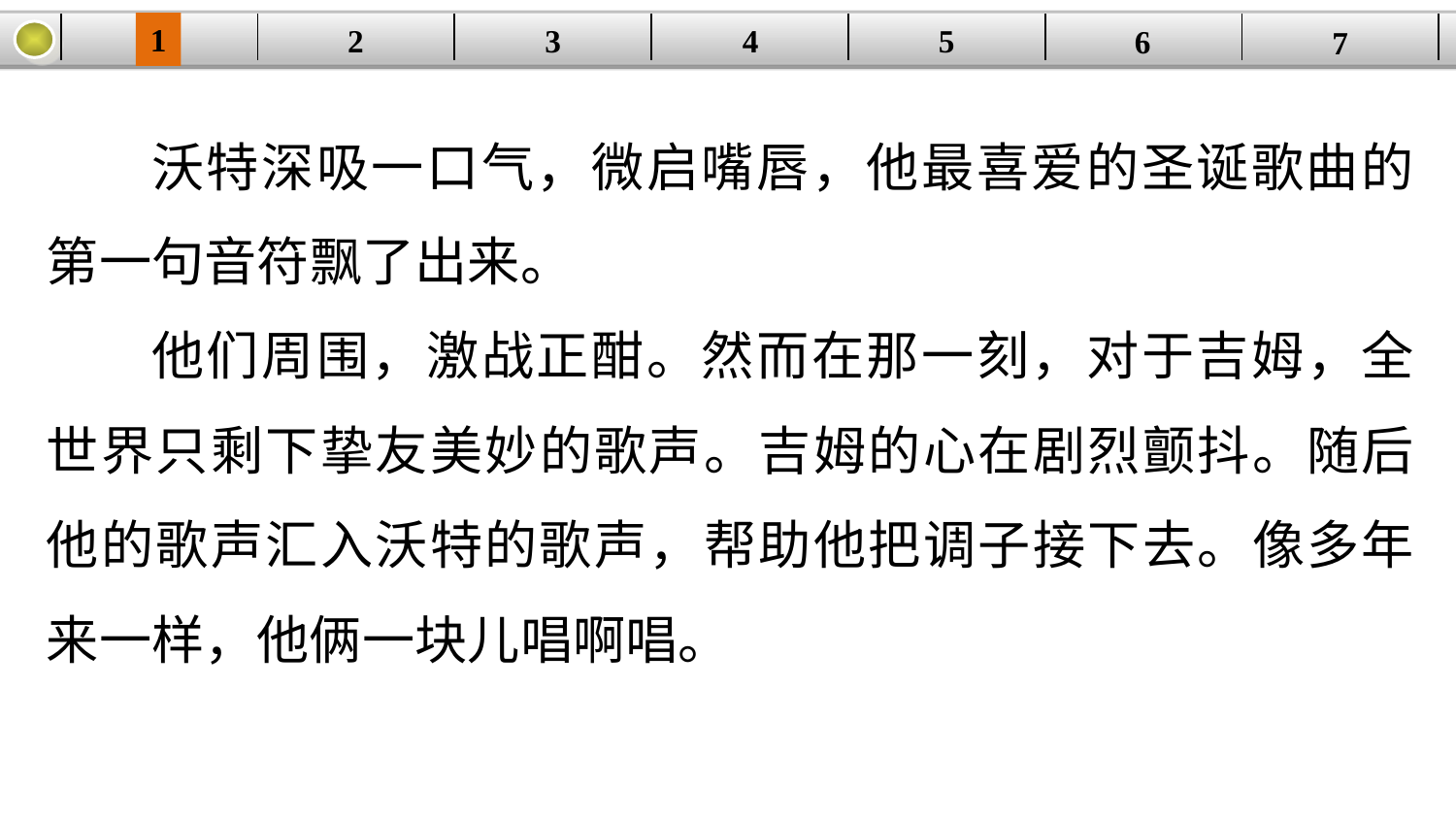

1
5
3
2
|  |  |  |  |  |  |  |
| --- | --- | --- | --- | --- | --- | --- |
4
6
7

沃特深吸一口气，微启嘴唇，他最喜爱的圣诞歌曲的第一句音符飘了出来。
他们周围，激战正酣。然而在那一刻，对于吉姆，全世界只剩下挚友美妙的歌声。吉姆的心在剧烈颤抖。随后他的歌声汇入沃特的歌声，帮助他把调子接下去。像多年来一样，他俩一块儿唱啊唱。